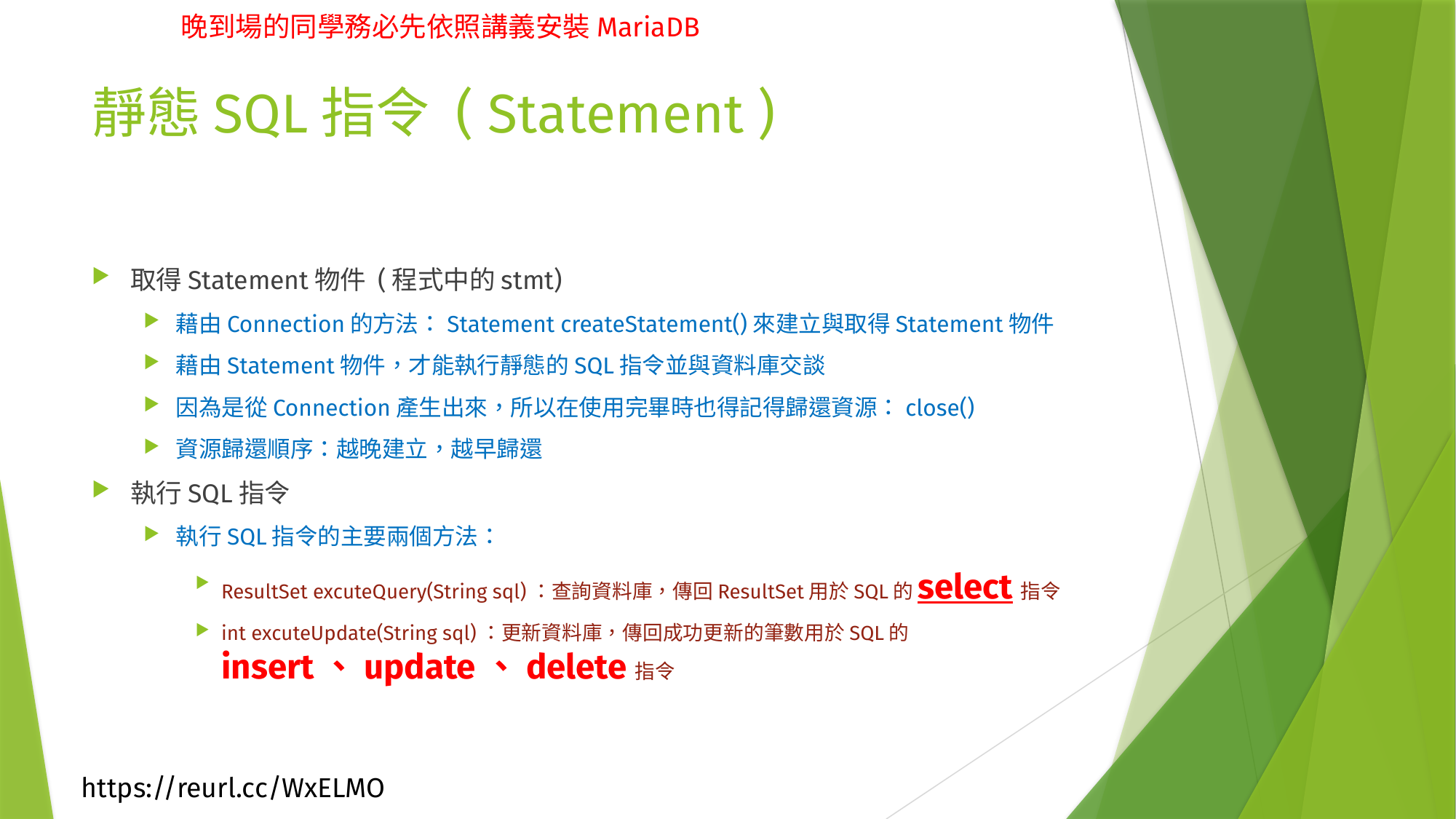

# 靜態SQL指令 ( Statement )
取得Statement物件 (程式中的stmt)
藉由Connection的方法：Statement createStatement()來建立與取得Statement物件
藉由Statement物件，才能執行靜態的SQL指令並與資料庫交談
因為是從Connection產生出來，所以在使用完畢時也得記得歸還資源：close()
資源歸還順序：越晚建立，越早歸還
執行SQL指令
執行SQL指令的主要兩個方法：
ResultSet excuteQuery(String sql)：查詢資料庫，傳回ResultSet用於SQL的select指令
int excuteUpdate(String sql)：更新資料庫，傳回成功更新的筆數用於SQL的insert、update、delete指令